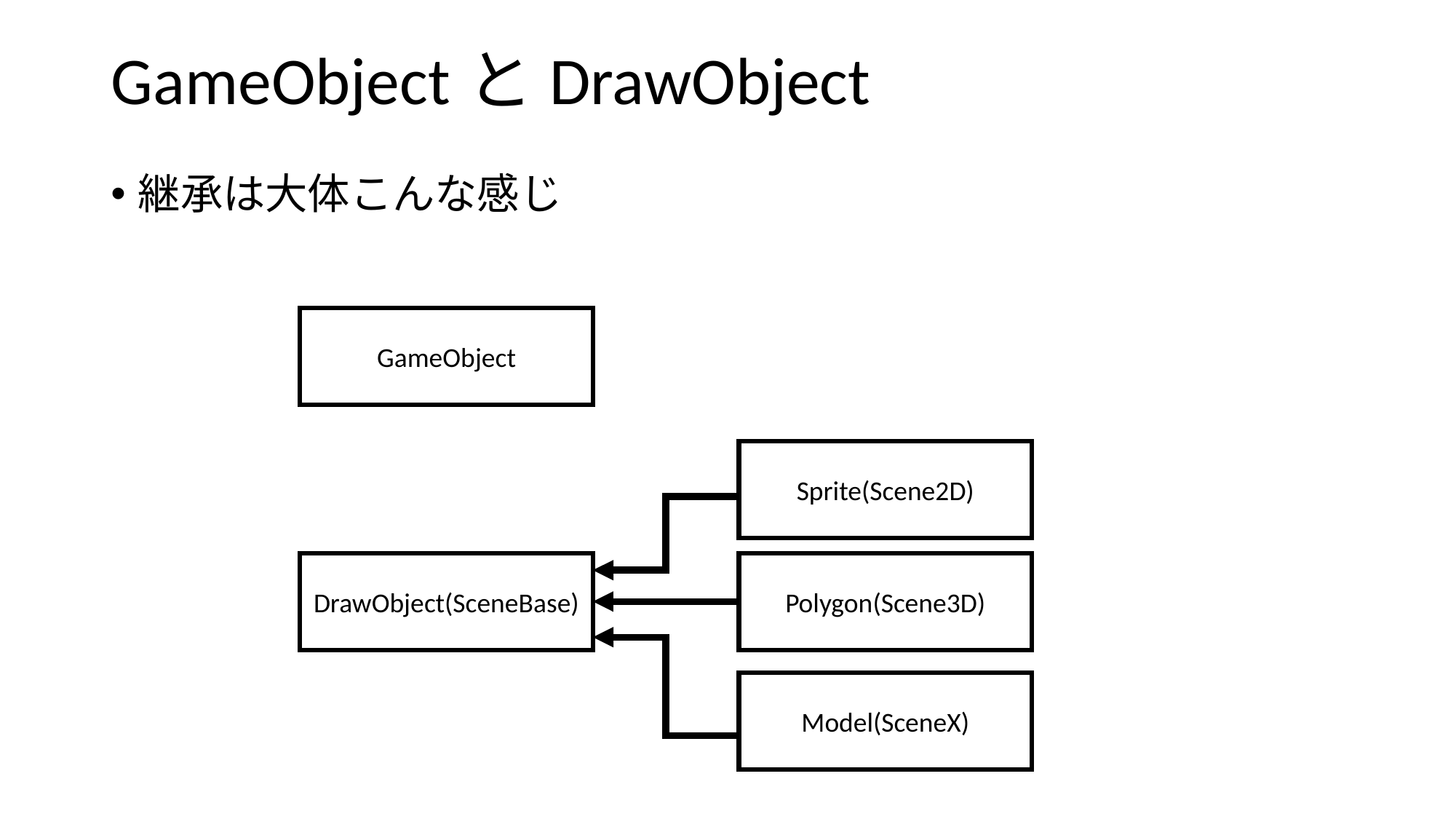

# GameObjectとDrawObject
継承は大体こんな感じ
GameObject
Sprite(Scene2D)
DrawObject(SceneBase)
Polygon(Scene3D)
Model(SceneX)